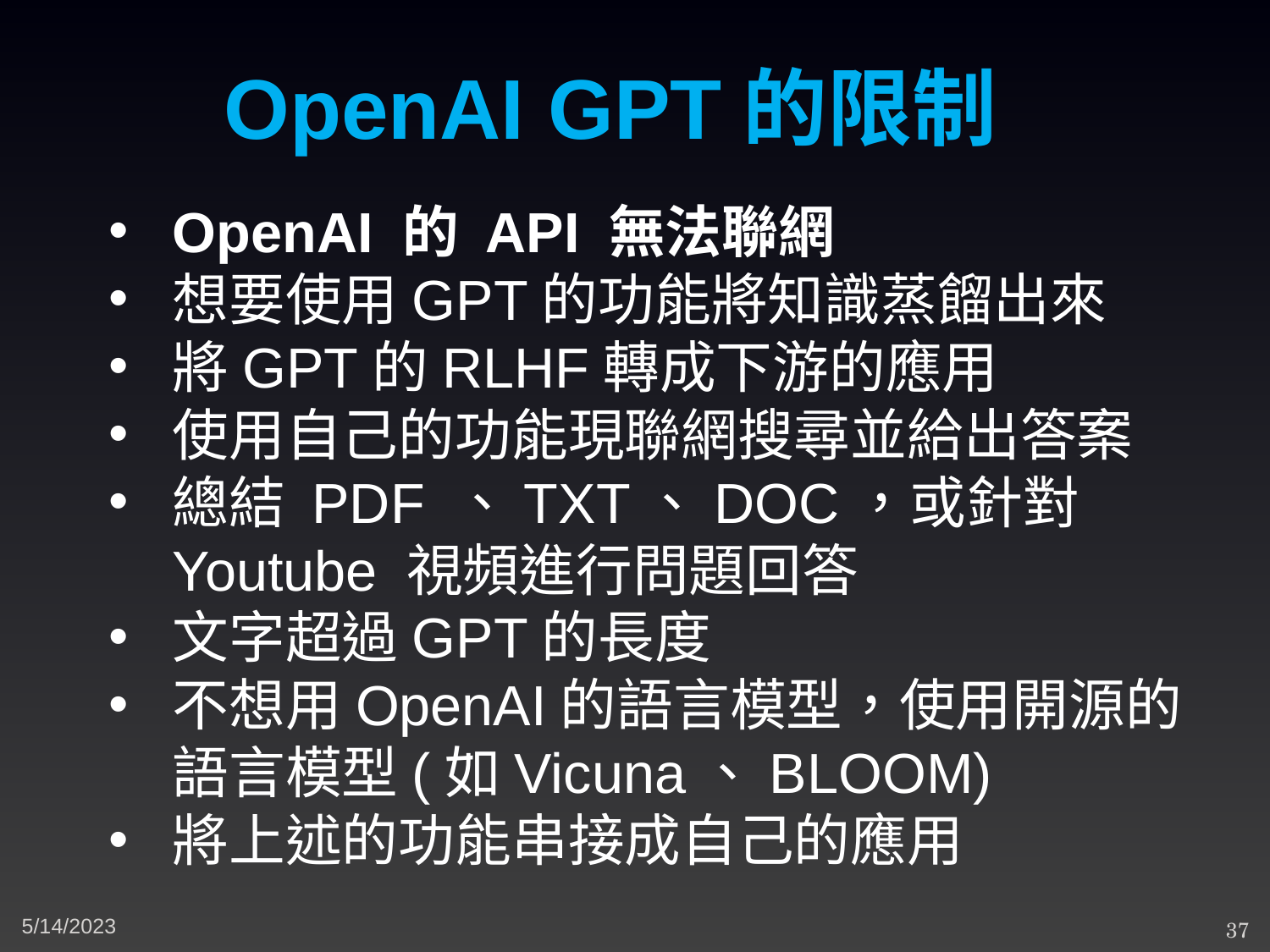

OpenAI GPT的限制
OpenAI 的 API 無法聯網
想要使用GPT的功能將知識蒸餾出來
將GPT的RLHF轉成下游的應用
使用自己的功能現聯網搜尋並給出答案
總結 PDF 、TXT、DOC，或針對 Youtube 視頻進行問題回答
文字超過GPT的長度
不想用OpenAI的語言模型，使用開源的語言模型(如Vicuna、BLOOM)
將上述的功能串接成自己的應用

5/14/2023
37